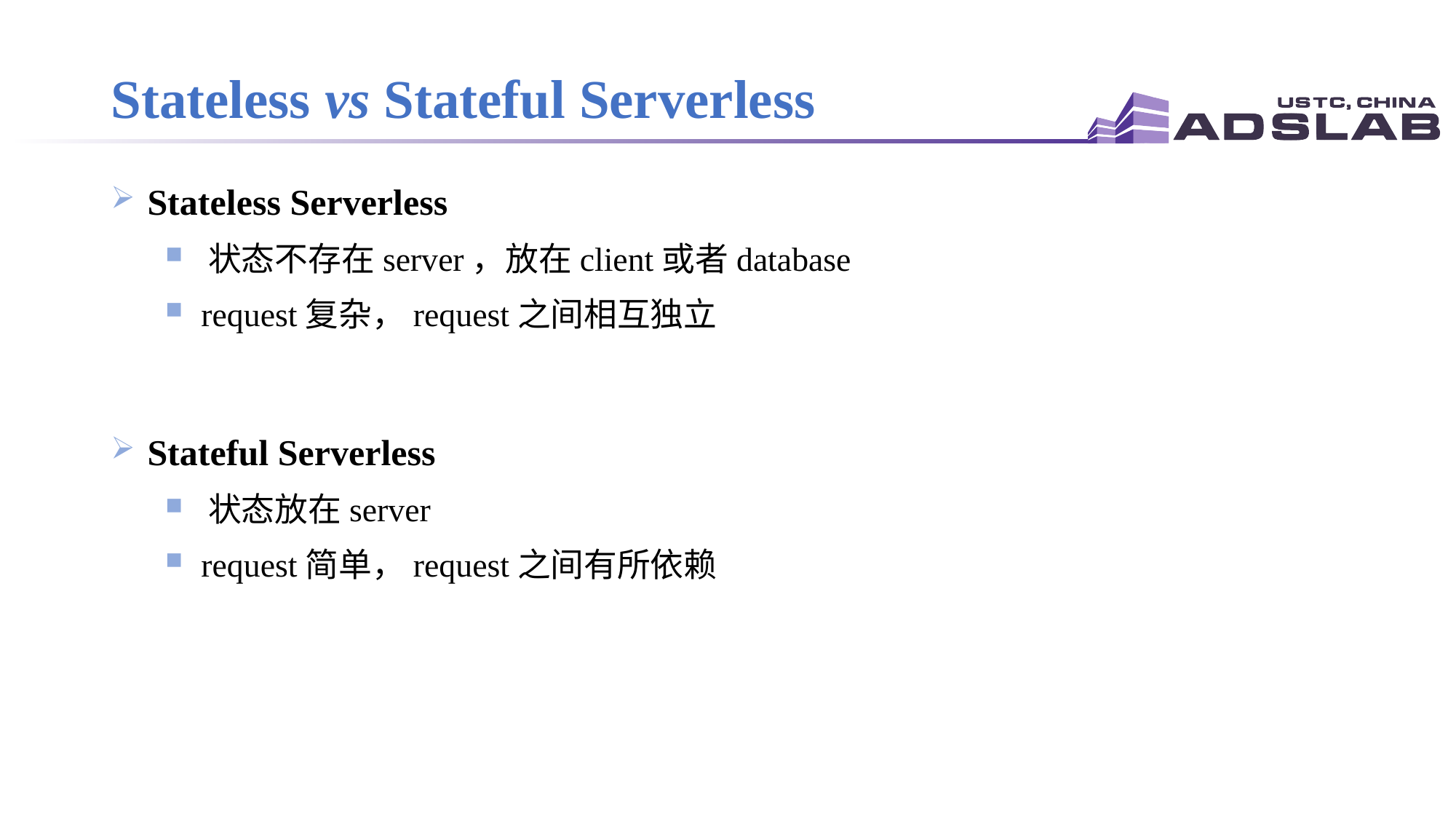

# Stateless vs Stateful Serverless
 Stateless Serverless
 状态不存在server，放在client或者database
 request复杂，request之间相互独立

 Stateful Serverless
 状态放在server
 request简单，request之间有所依赖